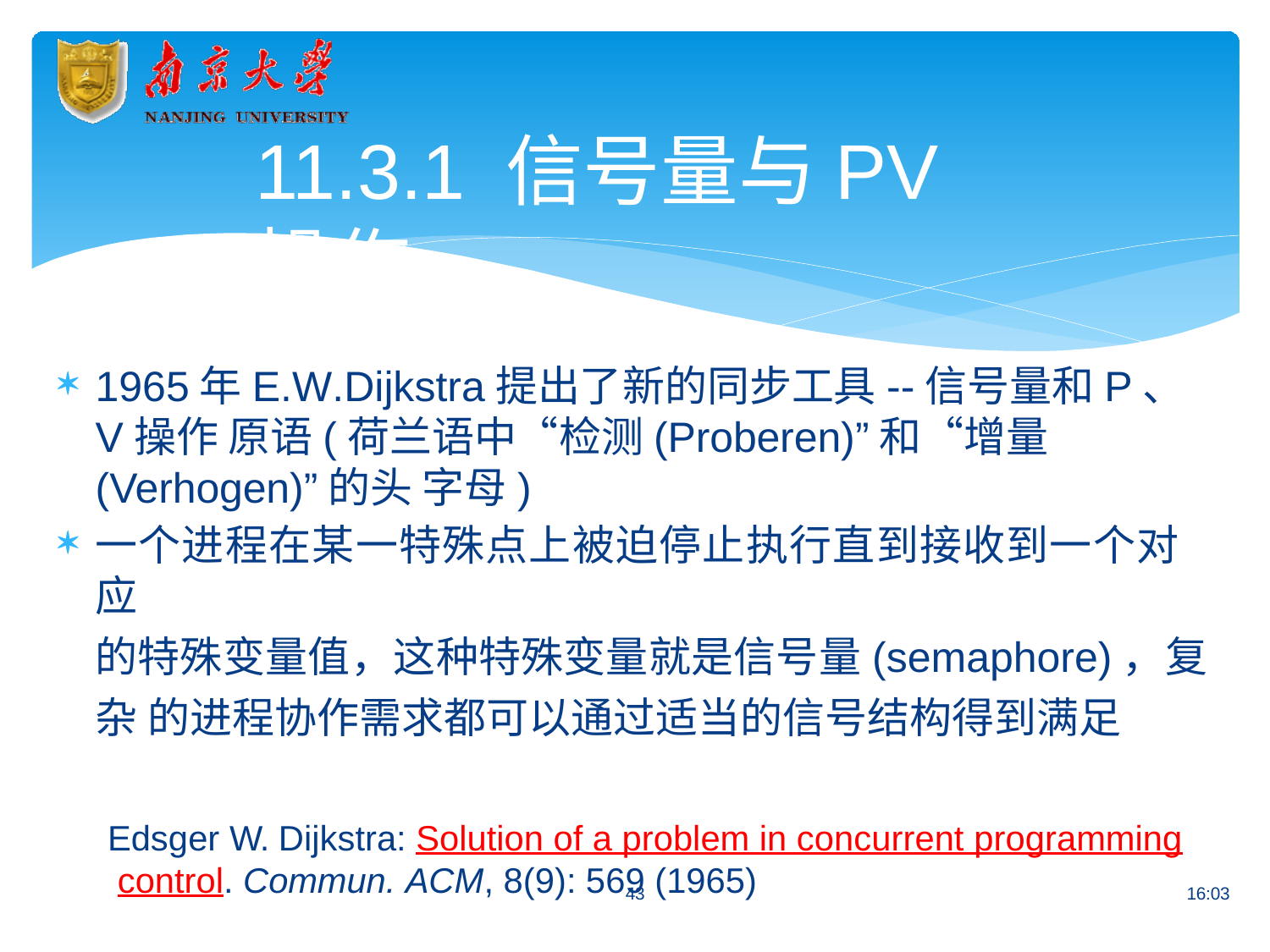

# 11.3.1 信号量与PV操作

1965年E.W.Dijkstra提出了新的同步工具--信号量和P、V操作 原语(荷兰语中“检测(Proberen)”和“增量(Verhogen)”的头 字母)
一个进程在某一特殊点上被迫停止执行直到接收到一个对应
的特殊变量值，这种特殊变量就是信号量(semaphore)，复杂 的进程协作需求都可以通过适当的信号结构得到满足

Edsger W. Dijkstra: Solution of a problem in concurrent programming  control. Commun. ACM, 8(9): 569 (1965)
43
16:03